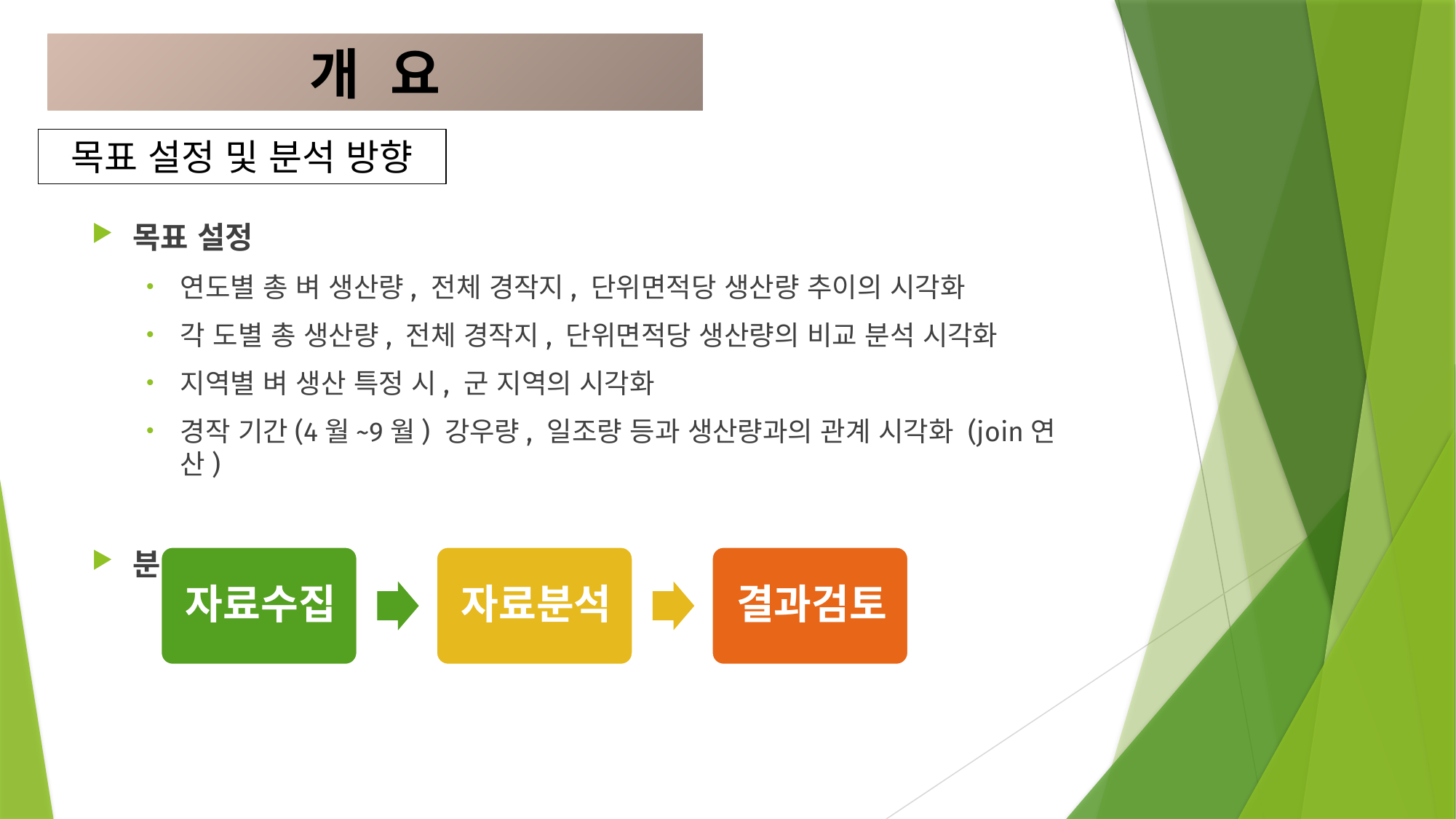

개  요
#
목표 설정 및 분석 방향
목표 설정
연도별 총 벼 생산량, 전체 경작지, 단위면적당 생산량 추이의 시각화
각 도별 총 생산량, 전체 경작지, 단위면적당 생산량의 비교 분석 시각화
지역별 벼 생산 특정 시, 군 지역의 시각화
경작 기간(4월~9월) 강우량, 일조량 등과 생산량과의 관계 시각화 (join연산)

분석 방향

자료수집

자료분석

결과검토